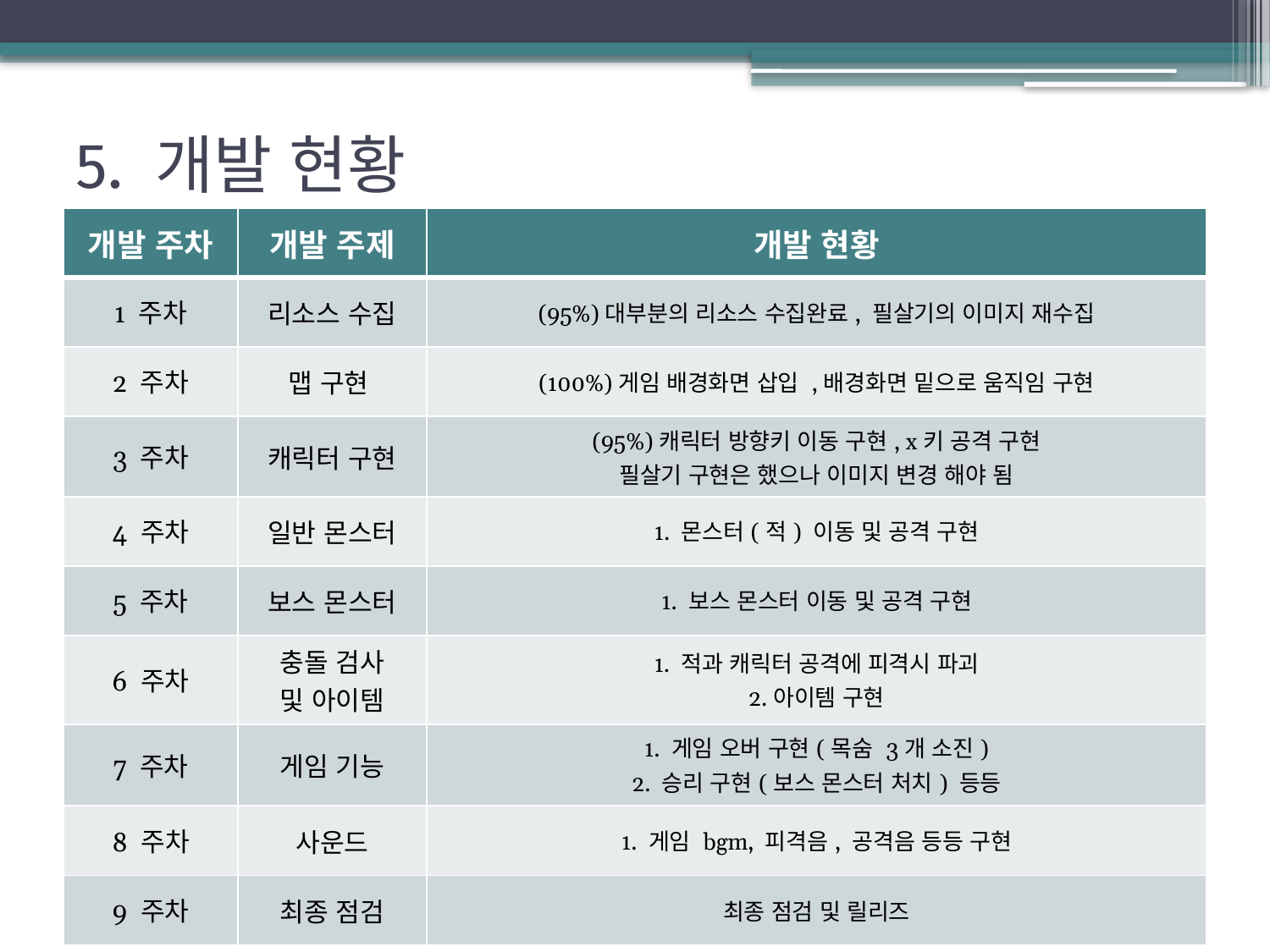

# 5. 개발 현황
| 개발 주차 | 개발 주제 | 개발 현황 |
| --- | --- | --- |
| 1 주차 | 리소스 수집 | (95%)대부분의 리소스 수집완료, 필살기의 이미지 재수집 |
| 2 주차 | 맵 구현 | (100%)게임 배경화면 삽입 ,배경화면 밑으로 움직임 구현 |
| 3 주차 | 캐릭터 구현 | (95%)캐릭터 방향키 이동 구현, x키 공격 구현 필살기 구현은 했으나 이미지 변경 해야 됨 |
| 4 주차 | 일반 몬스터 | 1. 몬스터(적) 이동 및 공격 구현 |
| 5 주차 | 보스 몬스터 | 1. 보스 몬스터 이동 및 공격 구현 |
| 6 주차 | 충돌 검사 및 아이템 | 1. 적과 캐릭터 공격에 피격시 파괴 2.아이템 구현 |
| 7 주차 | 게임 기능 | 1. 게임 오버 구현(목숨 3개 소진) 2. 승리 구현(보스 몬스터 처치) 등등 |
| 8 주차 | 사운드 | 1. 게임 bgm, 피격음, 공격음 등등 구현 |
| 9 주차 | 최종 점검 | 최종 점검 및 릴리즈 |